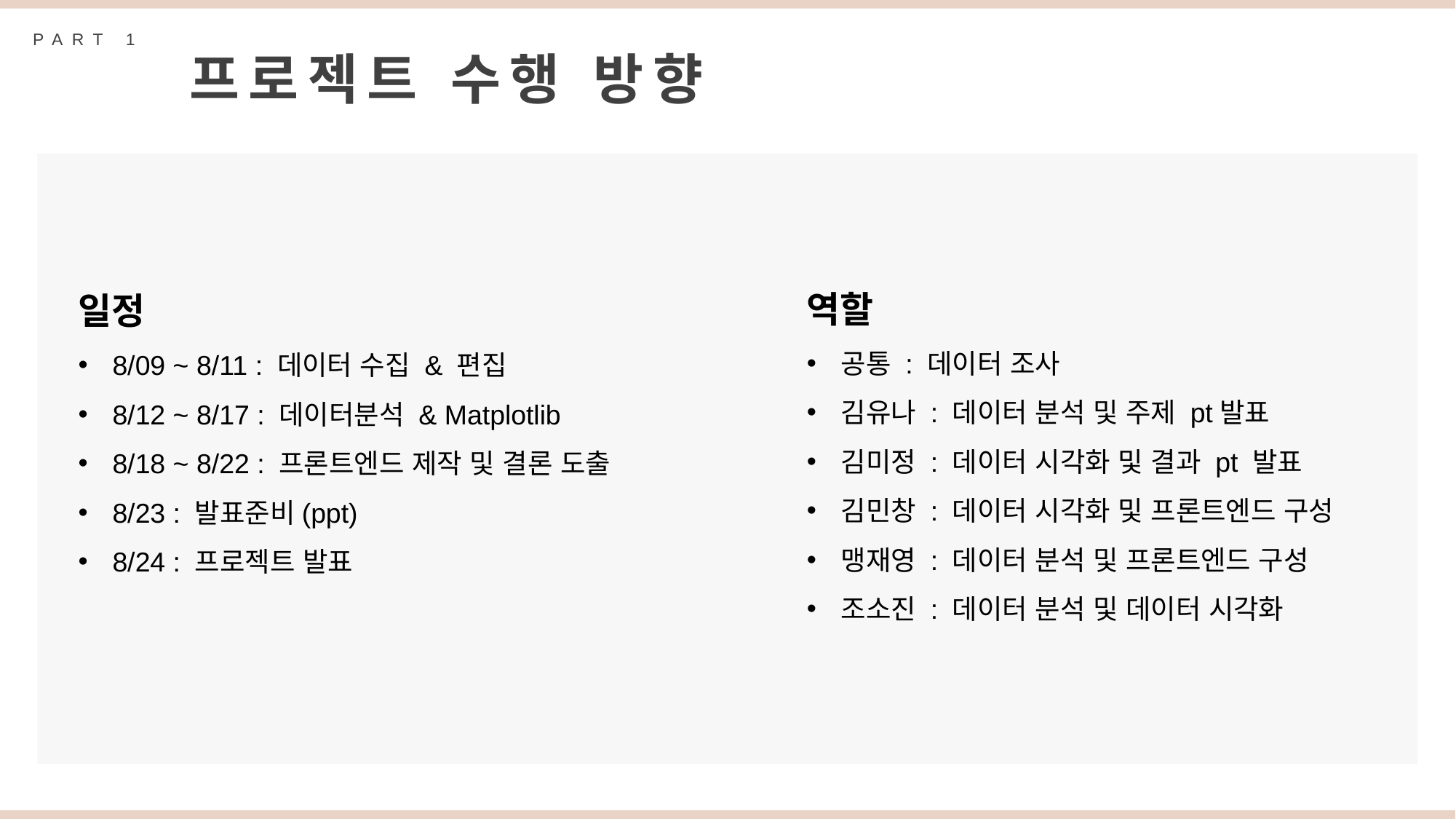

PART 1
프로젝트 수행 방향

역할
공통 : 데이터 조사
김유나 : 데이터 분석 및 주제 pt발표
김미정 : 데이터 시각화 및 결과 pt 발표
김민창 : 데이터 시각화 및 프론트엔드 구성
맹재영 : 데이터 분석 및 프론트엔드 구성
조소진 : 데이터 분석 및 데이터 시각화

일정
8/09 ~ 8/11 : 데이터 수집 & 편집
8/12 ~ 8/17 : 데이터분석 & Matplotlib
8/18 ~ 8/22 : 프론트엔드 제작 및 결론 도출
8/23 : 발표준비(ppt)
8/24 : 프로젝트 발표